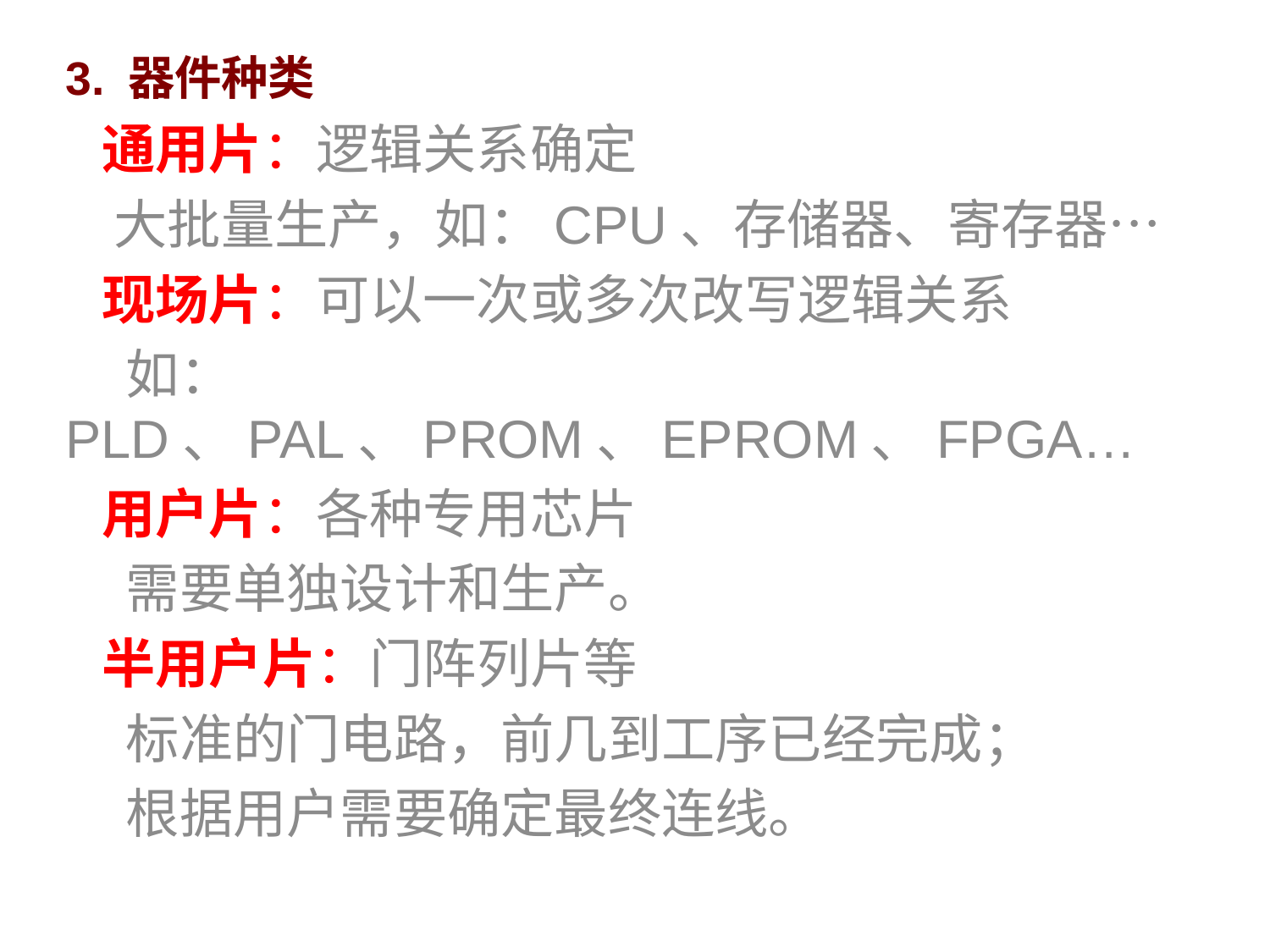

3. 器件种类
  通用片：逻辑关系确定
   大批量生产，如：CPU、存储器、寄存器…
  现场片：可以一次或多次改写逻辑关系
    如：PLD、PAL、PROM、EPROM、FPGA…
  用户片：各种专用芯片
    需要单独设计和生产。
  半用户片：门阵列片等
    标准的门电路，前几到工序已经完成；
    根据用户需要确定最终连线。